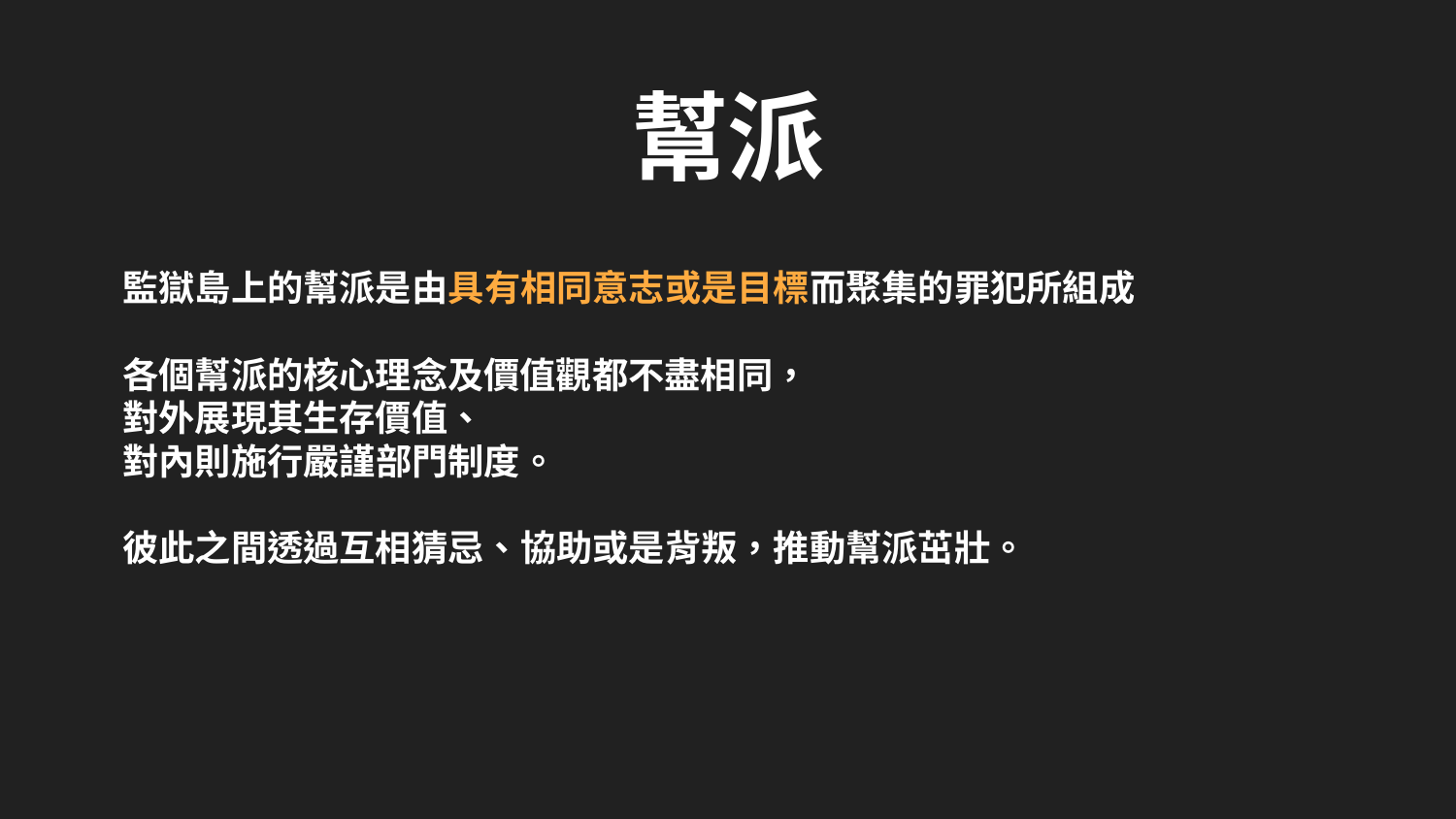

# 幫派
監獄島上的幫派是由具有相同意志或是目標而聚集的罪犯所組成
各個幫派的核心理念及價值觀都不盡相同，
對外展現其生存價值、
對內則施行嚴謹部門制度。
彼此之間透過互相猜忌、協助或是背叛，推動幫派茁壯。